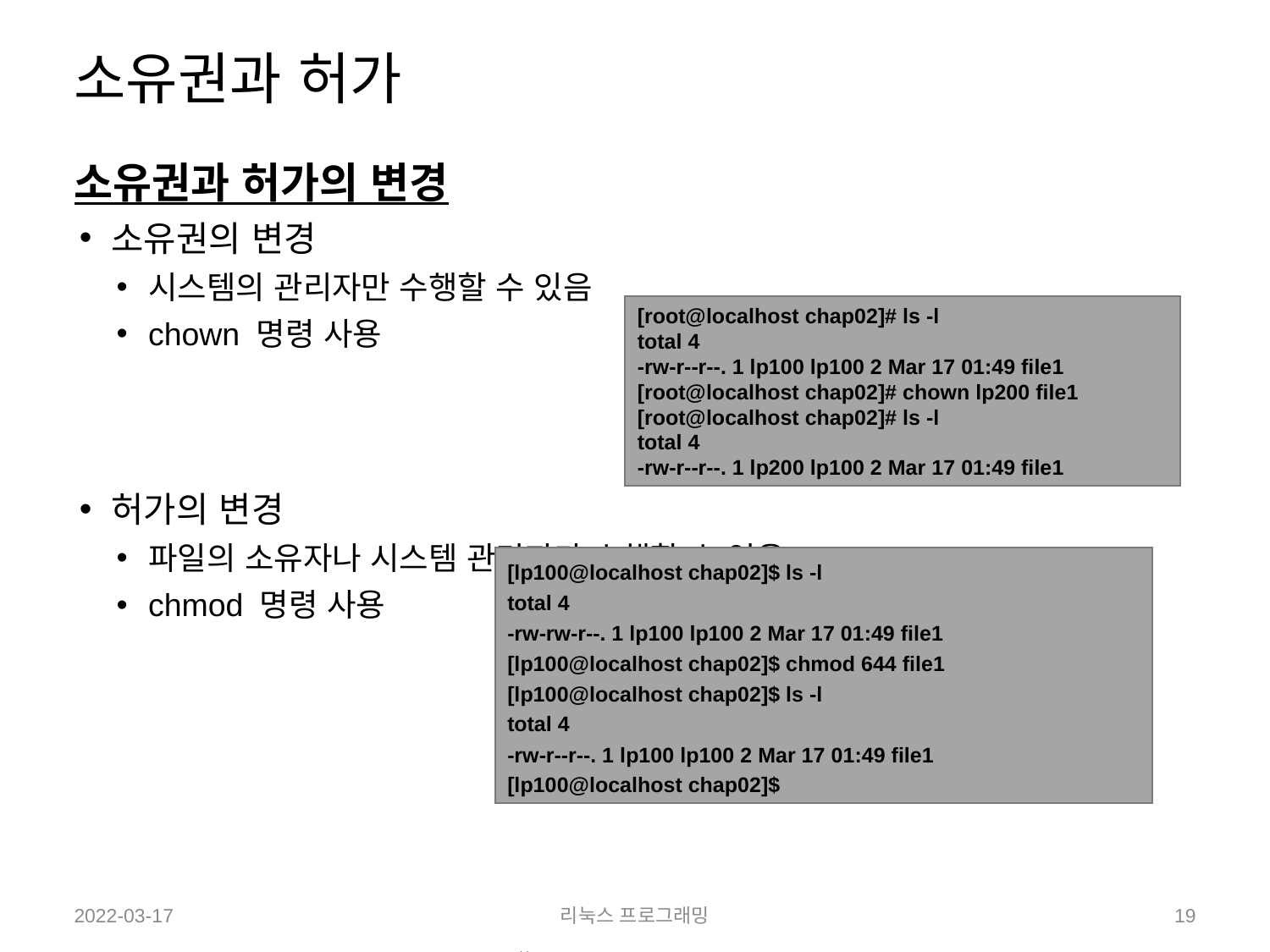

# 소유권과 허가
소유권과 허가의 변경
소유권의 변경
시스템의 관리자만 수행할 수 있음
chown 명령 사용

허가의 변경
파일의 소유자나 시스템 관리자가 수행할 수 있음
chmod 명령 사용

※허가를 나타내는 644는 “rw-r--r--”을 의미한다.

[root@localhost chap02]# ls -l
total 4
-rw-r--r--. 1 lp100 lp100 2 Mar 17 01:49 file1
[root@localhost chap02]# chown lp200 file1
[root@localhost chap02]# ls -l
total 4
-rw-r--r--. 1 lp200 lp100 2 Mar 17 01:49 file1
[lp100@localhost chap02]$ ls -l
total 4
-rw-rw-r--. 1 lp100 lp100 2 Mar 17 01:49 file1
[lp100@localhost chap02]$ chmod 644 file1
[lp100@localhost chap02]$ ls -l
total 4
-rw-r--r--. 1 lp100 lp100 2 Mar 17 01:49 file1
[lp100@localhost chap02]$
2022-03-17
리눅스 프로그래밍
19